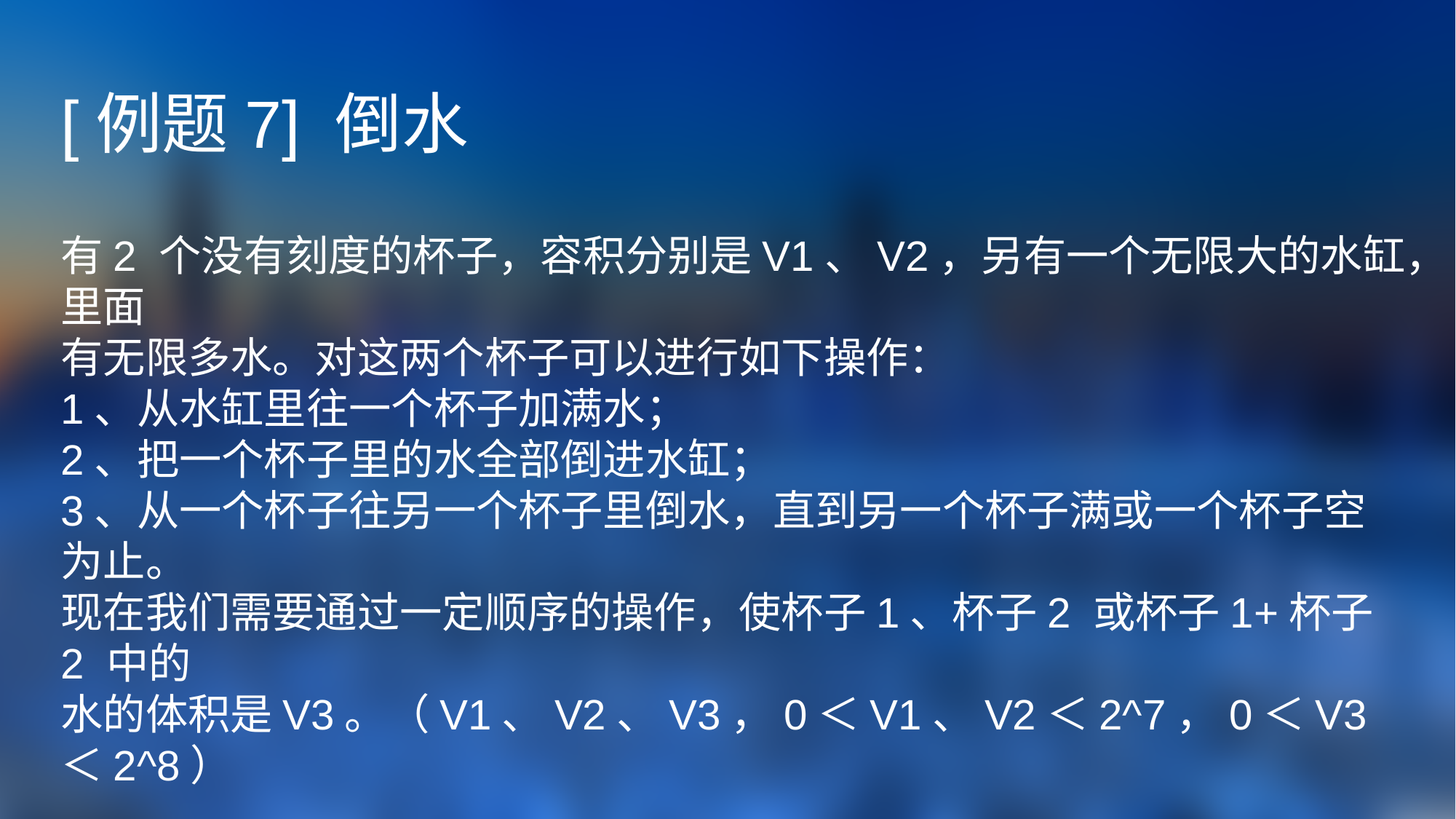

[例题7] 倒水
有2 个没有刻度的杯子，容积分别是V1、V2，另有一个无限大的水缸，里面
有无限多水。对这两个杯子可以进行如下操作：
1、从水缸里往一个杯子加满水；
2、把一个杯子里的水全部倒进水缸；
3、从一个杯子往另一个杯子里倒水，直到另一个杯子满或一个杯子空为止。
现在我们需要通过一定顺序的操作，使杯子1、杯子2 或杯子1+杯子2 中的
水的体积是V3。（V1、V2、V3，0＜V1、V2＜2^7，0＜V3＜2^8）